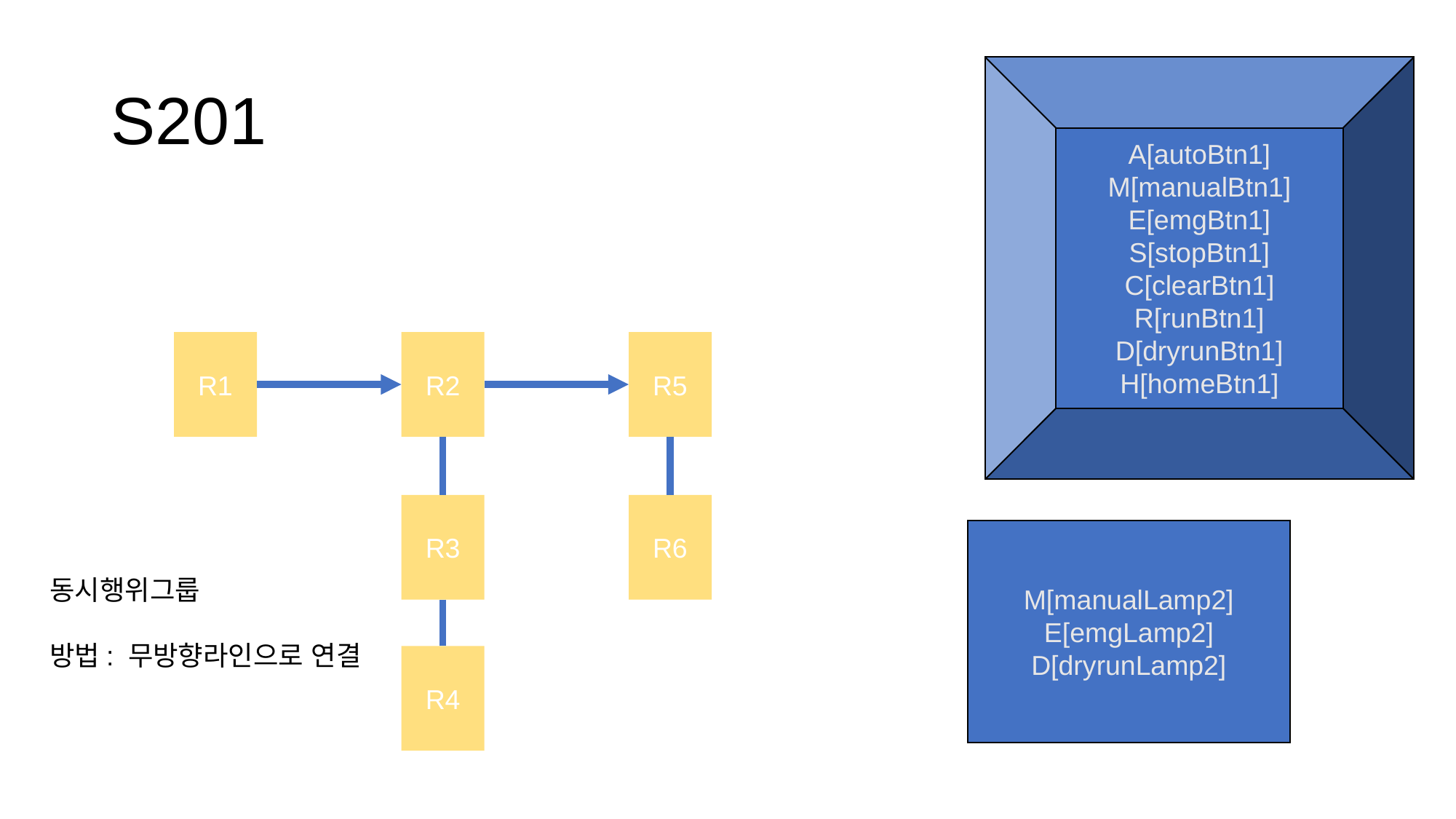

# S201
A[autoBtn1]
M[manualBtn1]
E[emgBtn1]
S[stopBtn1]
C[clearBtn1]
R[runBtn1]
D[dryrunBtn1]
H[homeBtn1]
R1
R2
R5
R3
R6
M[manualLamp2]
E[emgLamp2]
D[dryrunLamp2]
동시행위그룹

방법: 무방향라인으로 연결
R4